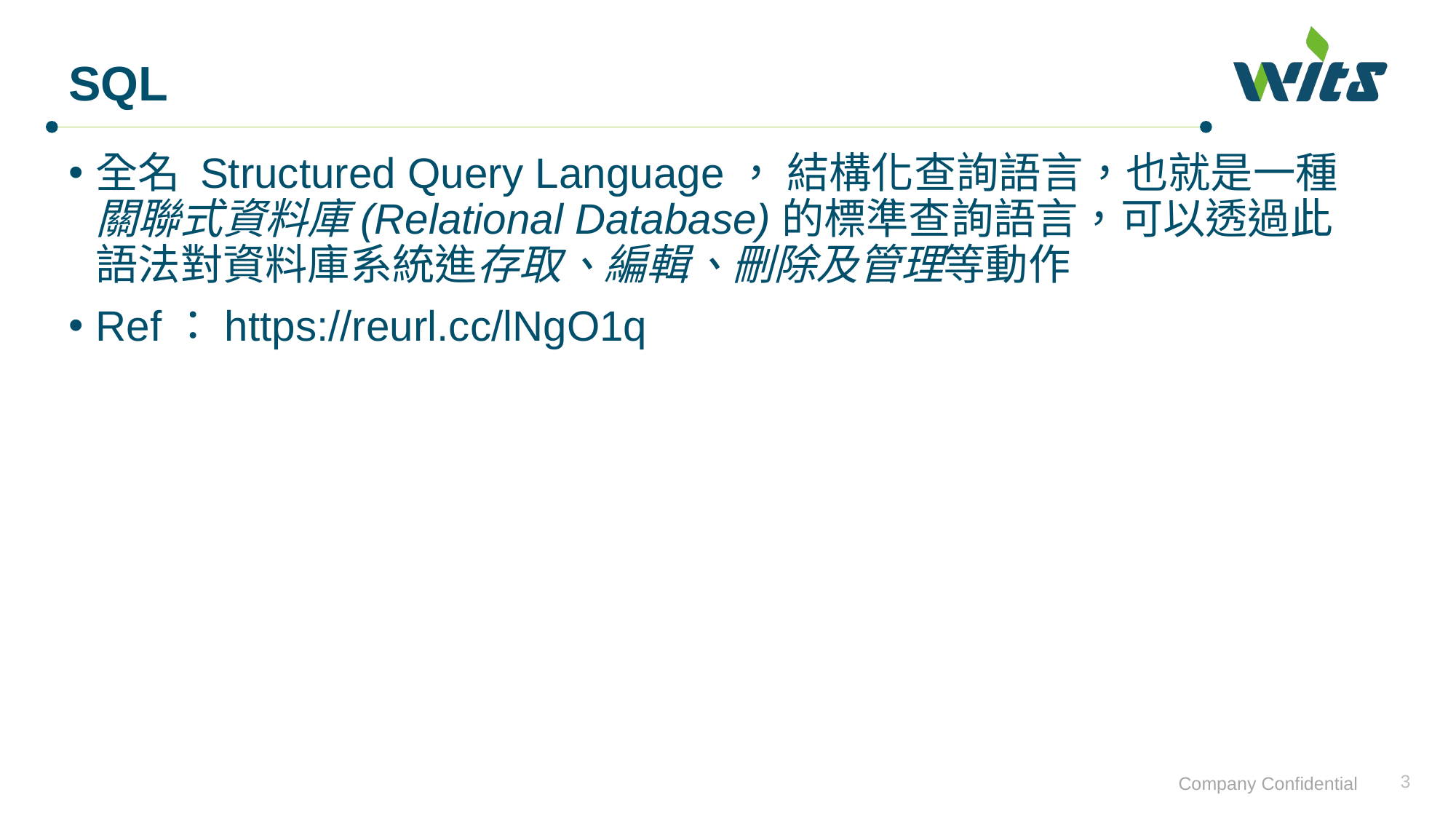

# SQL
全名 Structured Query Language， 結構化查詢語言，也就是一種關聯式資料庫(Relational Database)的標準查詢語言，可以透過此語法對資料庫系統進存取、編輯、刪除及管理等動作
Ref：https://reurl.cc/lNgO1q
3